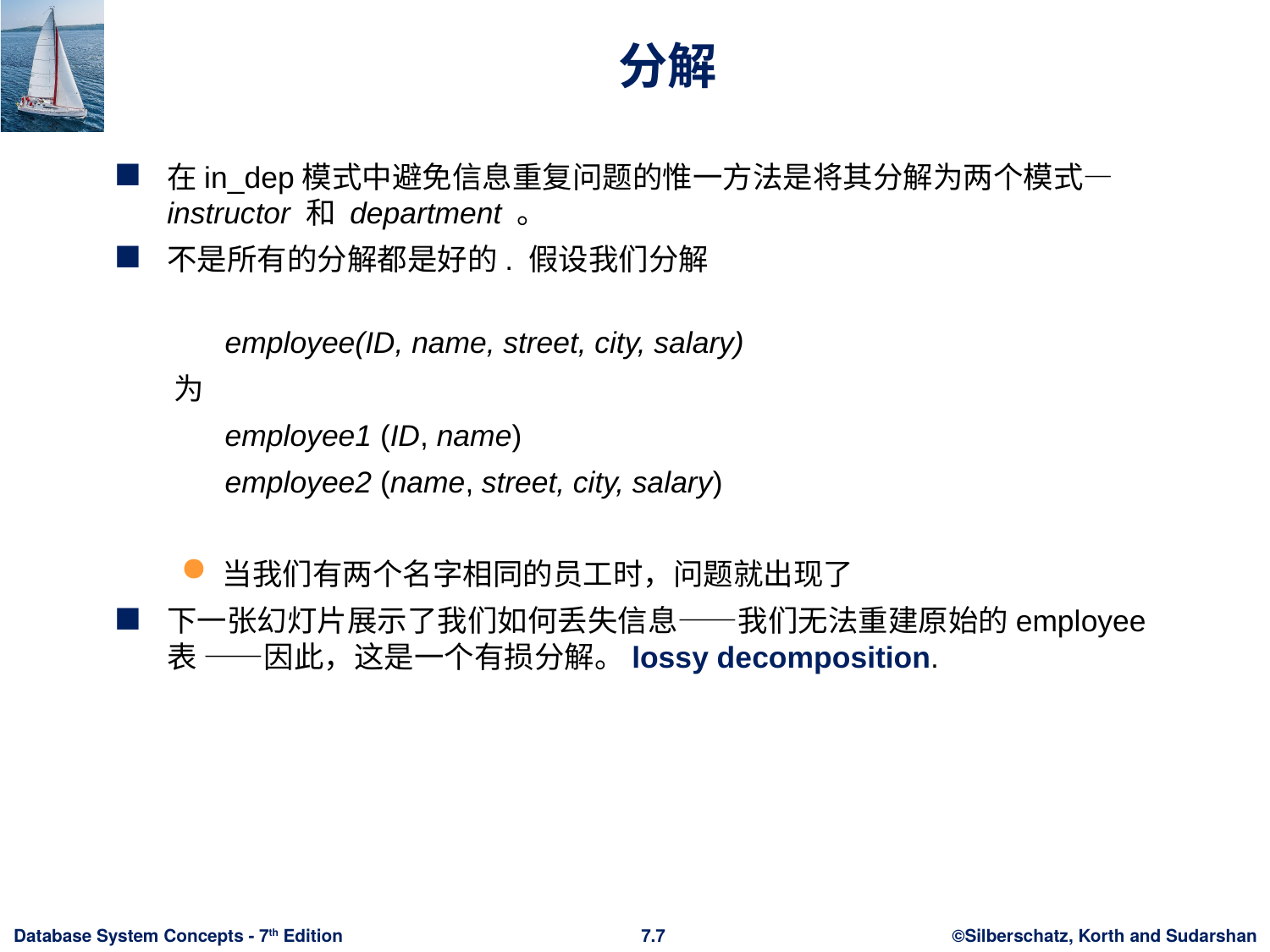

# 分解
在in_dep模式中避免信息重复问题的惟一方法是将其分解为两个模式—instructor 和 department 。
不是所有的分解都是好的. 假设我们分解
       employee(ID, name, street, city, salary)
       为
	       employee1 (ID, name)
	       employee2 (name, street, city, salary)

当我们有两个名字相同的员工时，问题就出现了
下一张幻灯片展示了我们如何丢失信息——我们无法重建原始的employee 表 ——因此，这是一个有损分解。lossy decomposition.